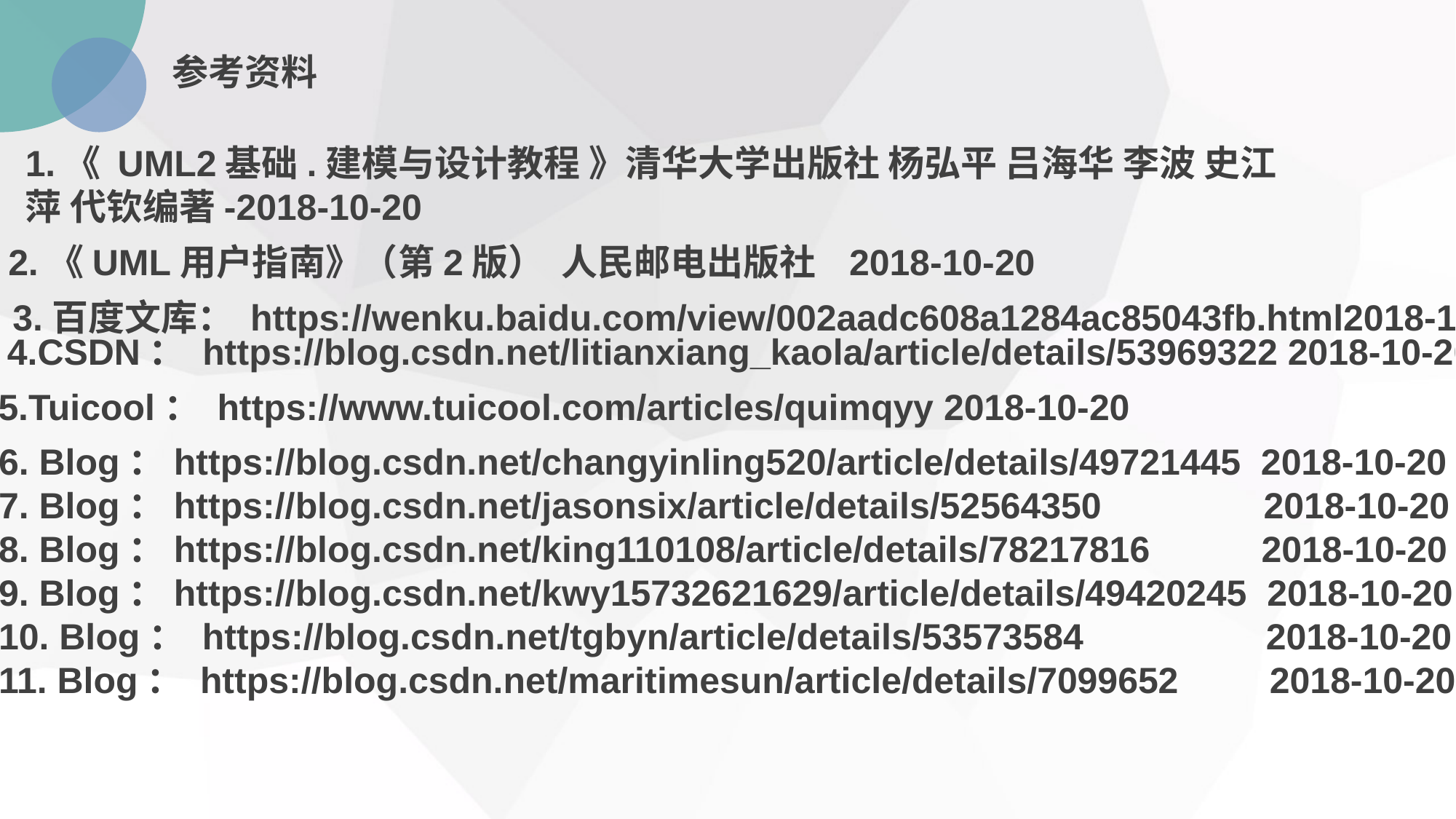

参考资料
1.《 UML2基础.建模与设计教程 》清华大学出版社 杨弘平 吕海华 李波 史江萍 代钦编著-2018-10-20
2.《UML用户指南》（第2版）  人民邮电出版社   2018-10-20
3.百度文库： https://wenku.baidu.com/view/002aadc608a1284ac85043fb.html2018-10-20
4.CSDN： https://blog.csdn.net/litianxiang_kaola/article/details/53969322 2018-10-20
5.Tuicool： https://www.tuicool.com/articles/quimqyy 2018-10-20
6. Blog：https://blog.csdn.net/changyinling520/article/details/49721445  2018-10-20
7. Blog：https://blog.csdn.net/jasonsix/article/details/52564350                2018-10-20
8. Blog：https://blog.csdn.net/king110108/article/details/78217816           2018-10-20
9. Blog：https://blog.csdn.net/kwy15732621629/article/details/49420245  2018-10-20
10. Blog： https://blog.csdn.net/tgbyn/article/details/53573584                  2018-10-20
11. Blog： https://blog.csdn.net/maritimesun/article/details/7099652         2018-10-20